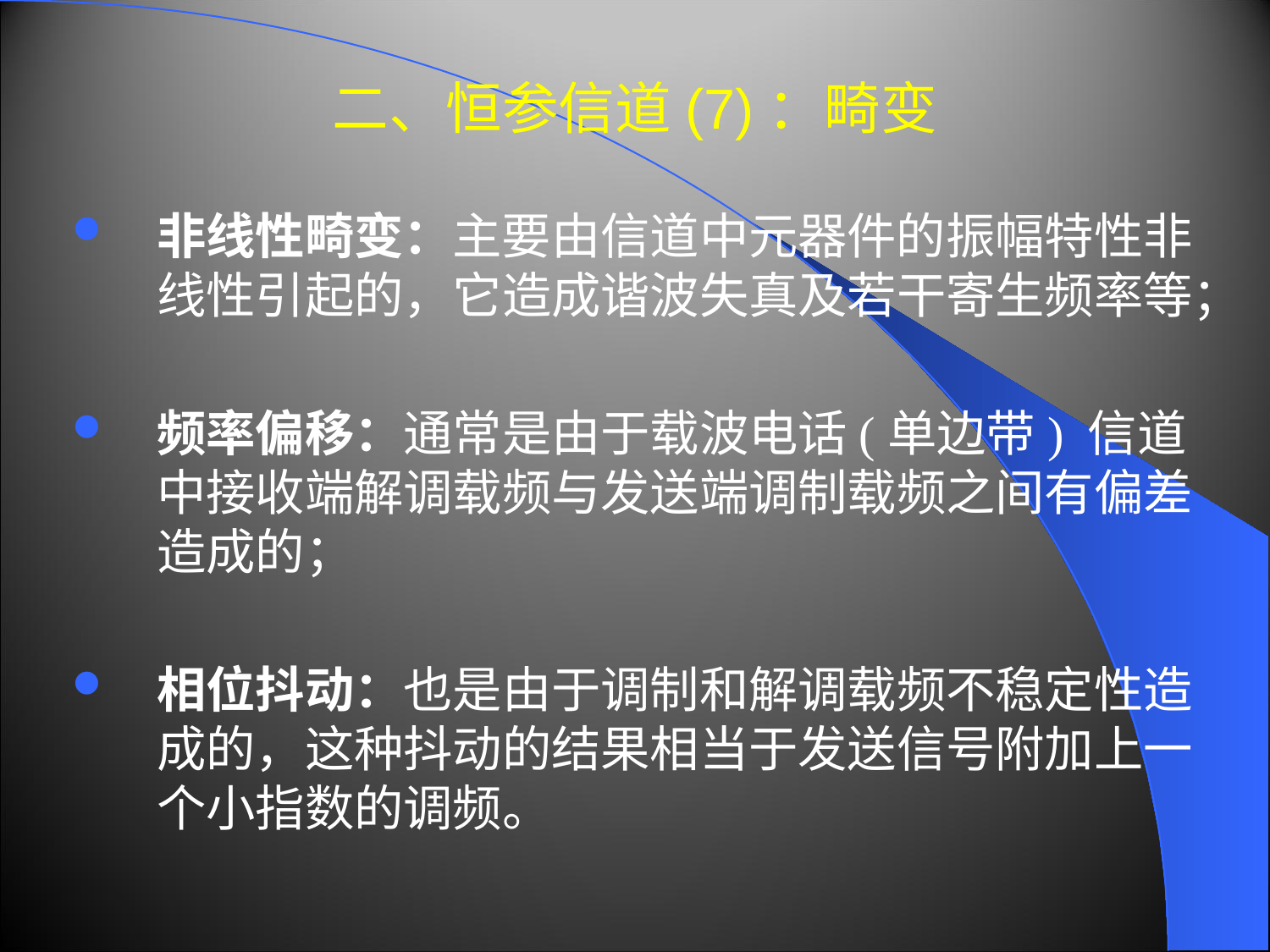

# 二、恒参信道(7)：畸变
非线性畸变：主要由信道中元器件的振幅特性非线性引起的，它造成谐波失真及若干寄生频率等；

频率偏移：通常是由于载波电话(单边带) 信道中接收端解调载频与发送端调制载频之间有偏差造成的；

相位抖动：也是由于调制和解调载频不稳定性造成的，这种抖动的结果相当于发送信号附加上一个小指数的调频。